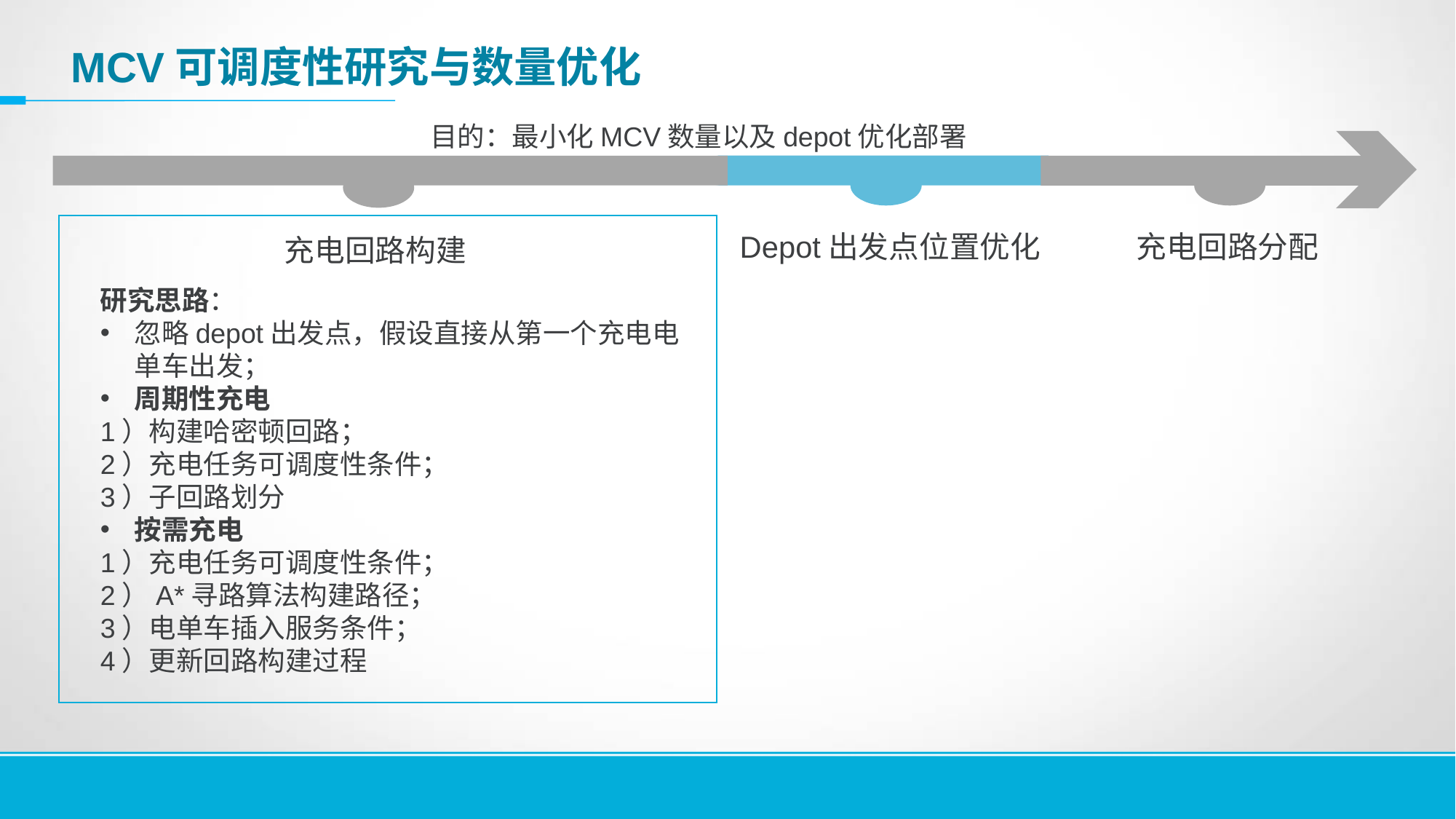

# MCV可调度性研究与数量优化
目的：最小化MCV数量以及depot优化部署

Depot出发点位置优化
充电回路分配
充电回路构建

研究思路：
忽略depot出发点，假设直接从第一个充电电单车出发；
周期性充电
1）构建哈密顿回路；
2）充电任务可调度性条件；
3）子回路划分
按需充电
1）充电任务可调度性条件；
2）A*寻路算法构建路径；
3）电单车插入服务条件；
4）更新回路构建过程